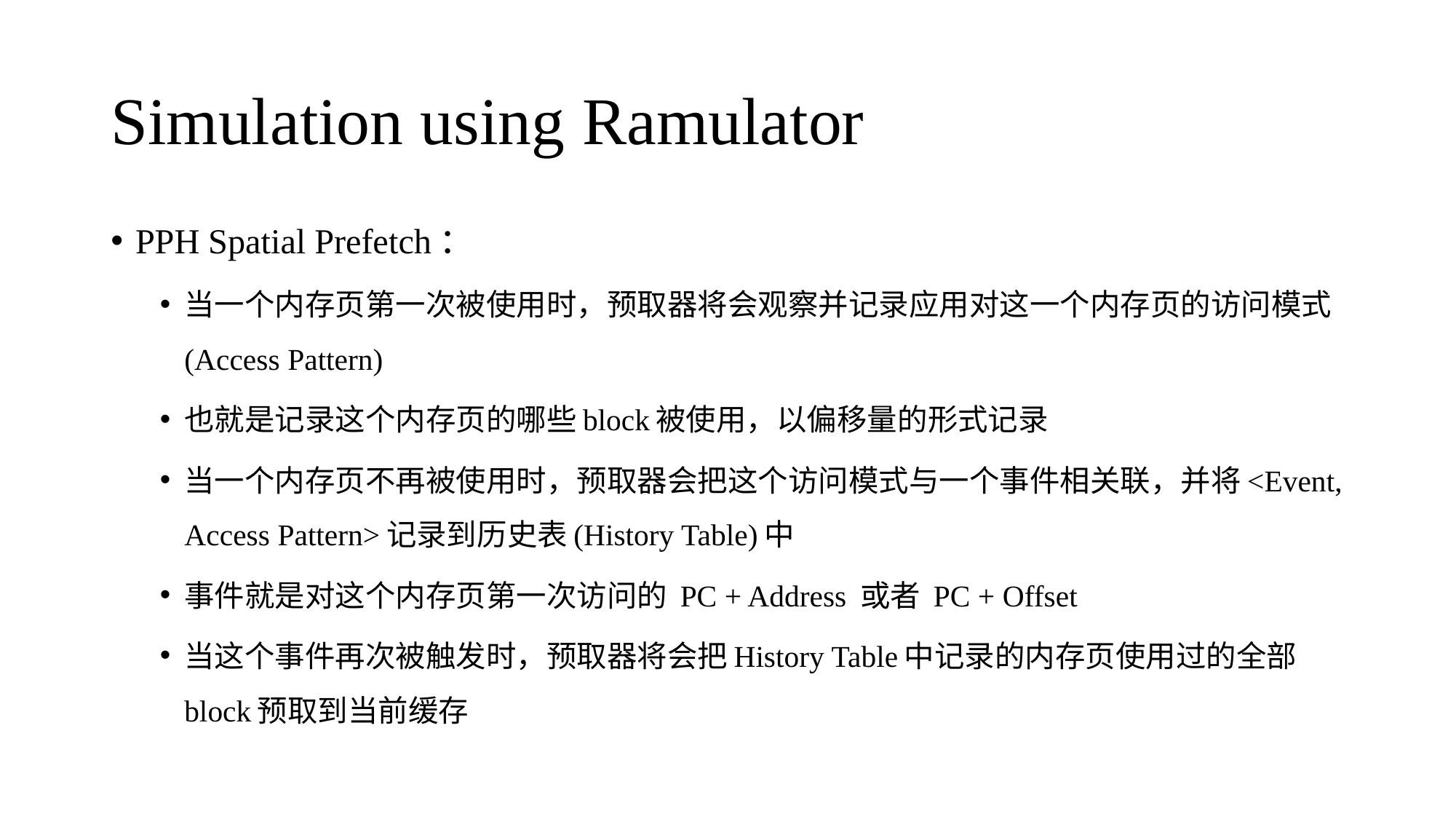

# Simulation using Ramulator
PPH Spatial Prefetch：
当一个内存页第一次被使用时，预取器将会观察并记录应用对这一个内存页的访问模式(Access Pattern)
也就是记录这个内存页的哪些block被使用，以偏移量的形式记录
当一个内存页不再被使用时，预取器会把这个访问模式与一个事件相关联，并将<Event, Access Pattern>记录到历史表(History Table)中
事件就是对这个内存页第一次访问的 PC + Address 或者 PC + Offset
当这个事件再次被触发时，预取器将会把History Table中记录的内存页使用过的全部block预取到当前缓存